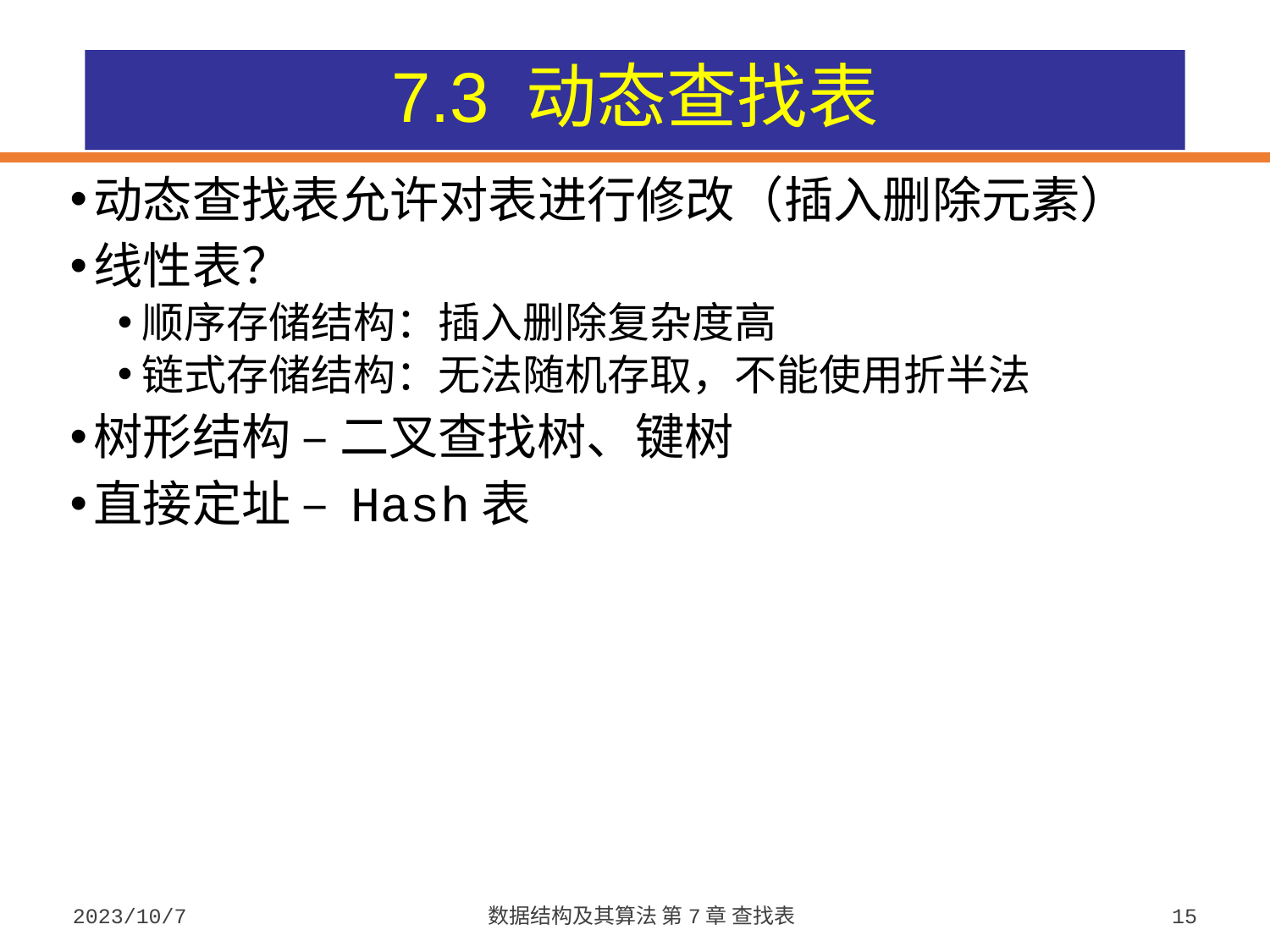

# 7.3 动态查找表
动态查找表允许对表进行修改（插入删除元素）
线性表？
顺序存储结构：插入删除复杂度高
链式存储结构：无法随机存取，不能使用折半法
树形结构 – 二叉查找树、键树
直接定址 – Hash表
2023/10/7
数据结构及其算法 第7章 查找表
15